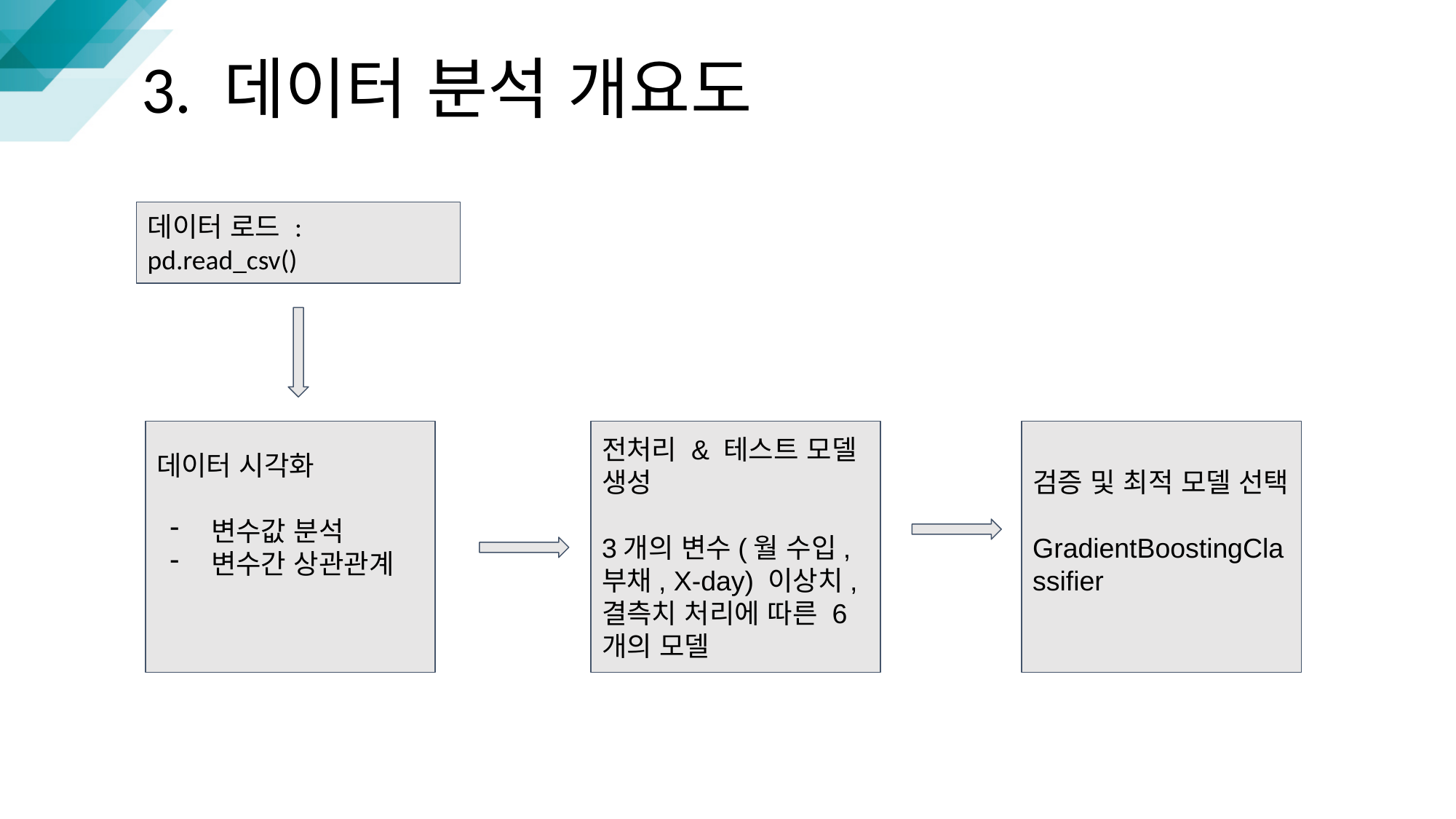

3. 데이터 분석 개요도
데이터 로드 :  pd.read_csv()

데이터 시각화

변수값 분석
변수간 상관관계

전처리 & 테스트 모델 생성

3개의 변수(월 수입, 부채, X-day) 이상치, 결측치 처리에 따른 6개의 모델
검증 및 최적 모델 선택

GradientBoostingClassifier